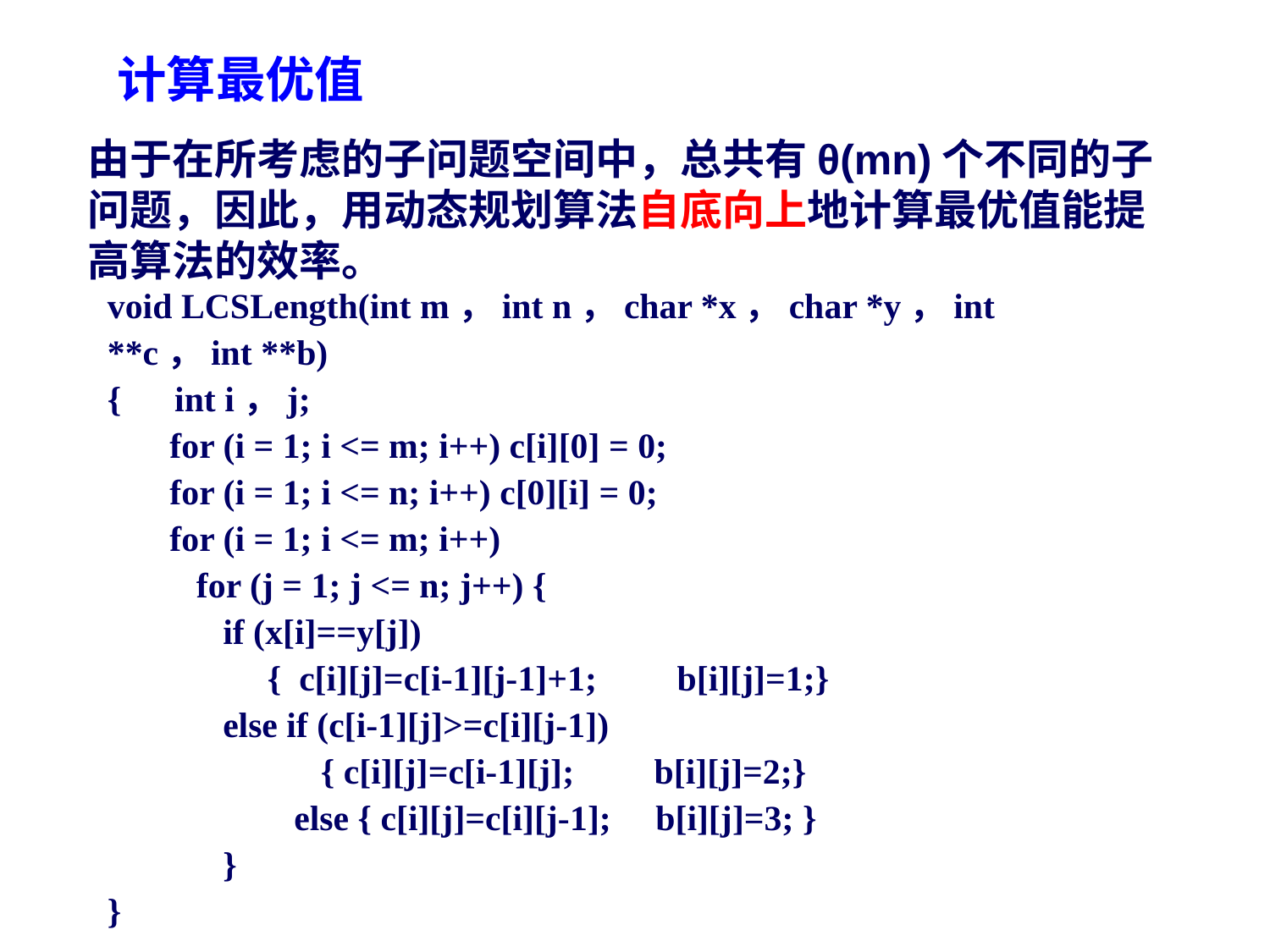

计算最优值
由于在所考虑的子问题空间中，总共有θ(mn)个不同的子问题，因此，用动态规划算法自底向上地计算最优值能提高算法的效率。
void LCSLength(int m，int n，char *x，char *y，int **c，int **b)
{      int i，j;
       for (i = 1; i <= m; i++) c[i][0] = 0;
       for (i = 1; i <= n; i++) c[0][i] = 0;
       for (i = 1; i <= m; i++)
          for (j = 1; j <= n; j++) {
             if (x[i]==y[j])
                  {  c[i][j]=c[i-1][j-1]+1;         b[i][j]=1;}
             else if (c[i-1][j]>=c[i][j-1])
                        { c[i][j]=c[i-1][j];         b[i][j]=2;}
                     else { c[i][j]=c[i][j-1];     b[i][j]=3; }
             }
}